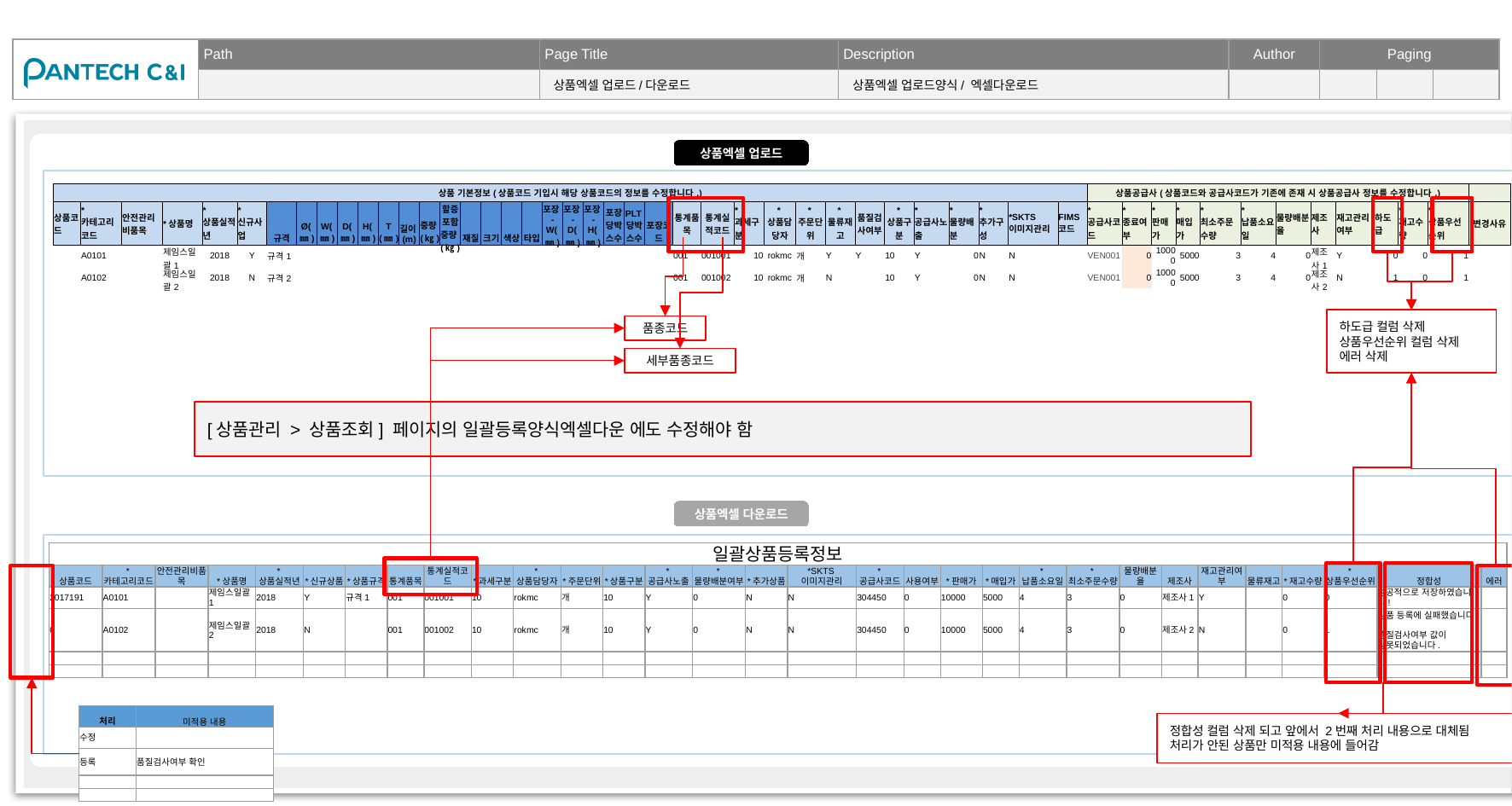

상품엑셀 업로드/다운로드
상품엑셀 업로드양식/ 엑셀다운로드

상품엑셀 업로드

| 상품 기본정보(상품코드 기입시 해당 상품코드의 정보를 수정합니다.) |  |  |  |  |  |  |  |  |  |  |  |  |  |  |  |  |  |  |  |  |  |  |  |  |  |  |  |  |  |  |  |  |  |  |  |  |  | 상품공급사(상품코드와 공급사코드가 기존에 존재 시 상품공급사 정보를 수정합니다.) |  |  |  |  |  |  |  |  |  |  |  |  |
| --- | --- | --- | --- | --- | --- | --- | --- | --- | --- | --- | --- | --- | --- | --- | --- | --- | --- | --- | --- | --- | --- | --- | --- | --- | --- | --- | --- | --- | --- | --- | --- | --- | --- | --- | --- | --- | --- | --- | --- | --- | --- | --- | --- | --- | --- | --- | --- | --- | --- | --- |
| 상품코드 | \*카테고리코드 | 안전관리비품목 | \*상품명 | \*상품실적년 | \*신규사업 | 규격 | Ø(㎜) | W(㎜) | D(㎜) | H(㎜) | T(㎜) | 길이(m) | 중량(㎏) | 할증포함중량(㎏) | 재질 | 크기 | 색상 | 타입 | 포장-W(㎜) | 포장-D(㎜) | 포장-H(㎜) | 포장당박스수 | PLT당박스수 | 포장코드 | 통계품목 | 통계실적코드 | \*과세구분 | \*상품담당자 | \*주문단위 | \*물류재고 | 품질검사여부 | \*상품구분 | \*공급사노출 | \*물량배분 | \*추가구성 | \*SKTS이미지관리 | FIMS 코드 | \*공급사코드 | \*종료여부 | \*판매가 | \*매입가 | \*최소주문수량 | \*납품소요일 | 물량배분율 | 제조사 | 재고관리여부 | 하도급 | \*재고수량 | \*상품우선순위 | 변경사유 |
|  | A0101 |  | 제임스일괄1 | 2018 | Y | 규격1 |  |  |  |  |  |  |  |  |  |  |  |  |  |  |  |  |  |  | 001 | 001001 | 10 | rokmc | 개 | Y | Y | 10 | Y | 0 | N | N |  | VEN001 | 0 | 10000 | 5000 | 3 | 4 | 0 | 제조사1 | Y | 0 | 0 | 1 |  |
|  | A0102 |  | 제임스일괄2 | 2018 | N | 규격2 |  |  |  |  |  |  |  |  |  |  |  |  |  |  |  |  |  |  | 001 | 001002 | 10 | rokmc | 개 | N |  | 10 | Y | 0 | N | N |  | VEN001 | 0 | 10000 | 5000 | 3 | 4 | 0 | 제조사2 | N | 1 | 0 | 1 |  |
|  |  |  |  |  |  |  |  |  |  |  |  |  |  |  |  |  |  |  |  |  |  |  |  |  |  |  |  |  |  |  |  |  |  |  |  |  |  |  |  |  |  |  |  |  |  |  |  |  |  |  |

하도급 컬럼 삭제
상품우선순위 컬럼 삭제
에러 삭제
품종코드
세부품종코드
[상품관리 > 상품조회] 페이지의 일괄등록양식엑셀다운 에도 수정해야 함
상품엑셀 다운로드

| 일괄상품등록정보 |  |  |  |  |  |  |  |  |  |  |  |  |  |  |  |  |  |  |  |  |  |  |  |  |  |  |  |  |  |  |
| --- | --- | --- | --- | --- | --- | --- | --- | --- | --- | --- | --- | --- | --- | --- | --- | --- | --- | --- | --- | --- | --- | --- | --- | --- | --- | --- | --- | --- | --- | --- |
| 상품코드 | \*카테고리코드 | 안전관리비품목 | \*상품명 | \*상품실적년 | \*신규상품 | \*상품규격 | 통계품목 | 통계실적코드 | \*과세구분 | \*상품담당자 | \*주문단위 | \*상품구분 | \*공급사노출 | \*물량배분여부 | \*추가상품 | \*SKTS이미지관리 | \*공급사코드 | 사용여부 | \*판매가 | \*매입가 | \*납품소요일 | \*최소주문수량 | 물량배분율 | 제조사 | 재고관리여부 | 물류재고 | \*재고수량 | \*상품우선순위 | 정합성 | 에러 |
| 2017191 | A0101 |  | 제임스일괄1 | 2018 | Y | 규격1 | 001 | 001001 | 10 | rokmc | 개 | 10 | Y | 0 | N | N | 304450 | 0 | 10000 | 5000 | 4 | 3 | 0 | 제조사1 | Y |  | 0 | 0 | 성공적으로 저장하였습니다! |  |
| 0 | A0102 |  | 제임스일괄2 | 2018 | N |  | 001 | 001002 | 10 | rokmc | 개 | 10 | Y | 0 | N | N | 304450 | 0 | 10000 | 5000 | 4 | 3 | 0 | 제조사2 | N |  | 0 | 1 | 상품 등록에 실패했습니다. 품질검사여부 값이 잘못되었습니다. |  |
|  |  |  |  |  |  |  |  |  |  |  |  |  |  |  |  |  |  |  |  |  |  |  |  |  |  |  |  |  |  |  |
|  |  |  |  |  |  |  |  |  |  |  |  |  |  |  |  |  |  |  |  |  |  |  |  |  |  |  |  |  |  |  |

| 처리 | 미적용 내용 |
| --- | --- |
| 수정 |  |
| 등록 | 품질검사여부 확인 |
|  |  |
|  |  |
정합성 컬럼 삭제 되고 앞에서 2번째 처리 내용으로 대체됨
처리가 안된 상품만 미적용 내용에 들어감